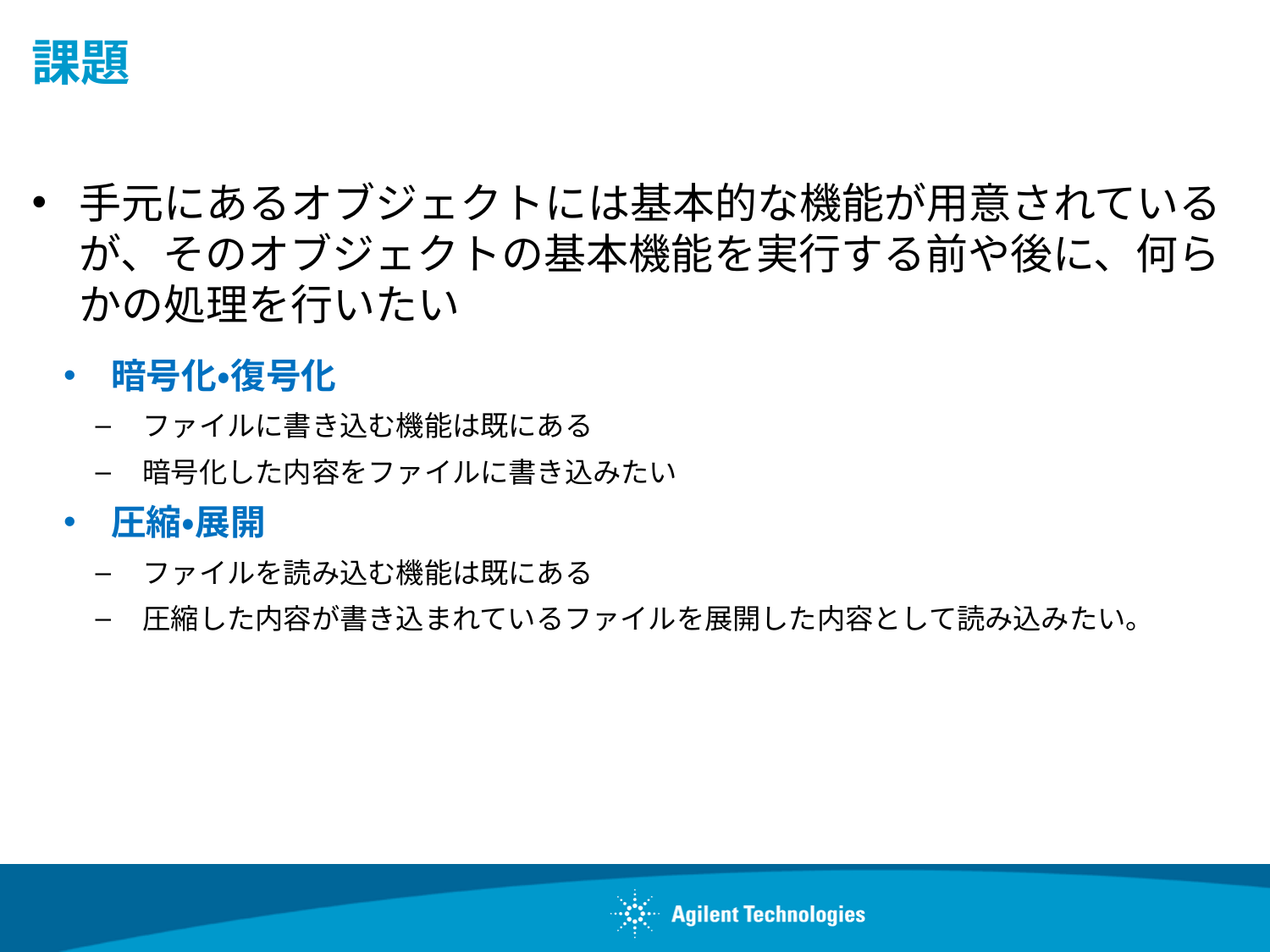

# 課題
手元にあるオブジェクトには基本的な機能が用意されているが、そのオブジェクトの基本機能を実行する前や後に、何らかの処理を行いたい
暗号化・復号化
ファイルに書き込む機能は既にある
暗号化した内容をファイルに書き込みたい
圧縮・展開
ファイルを読み込む機能は既にある
圧縮した内容が書き込まれているファイルを展開した内容として読み込みたい。